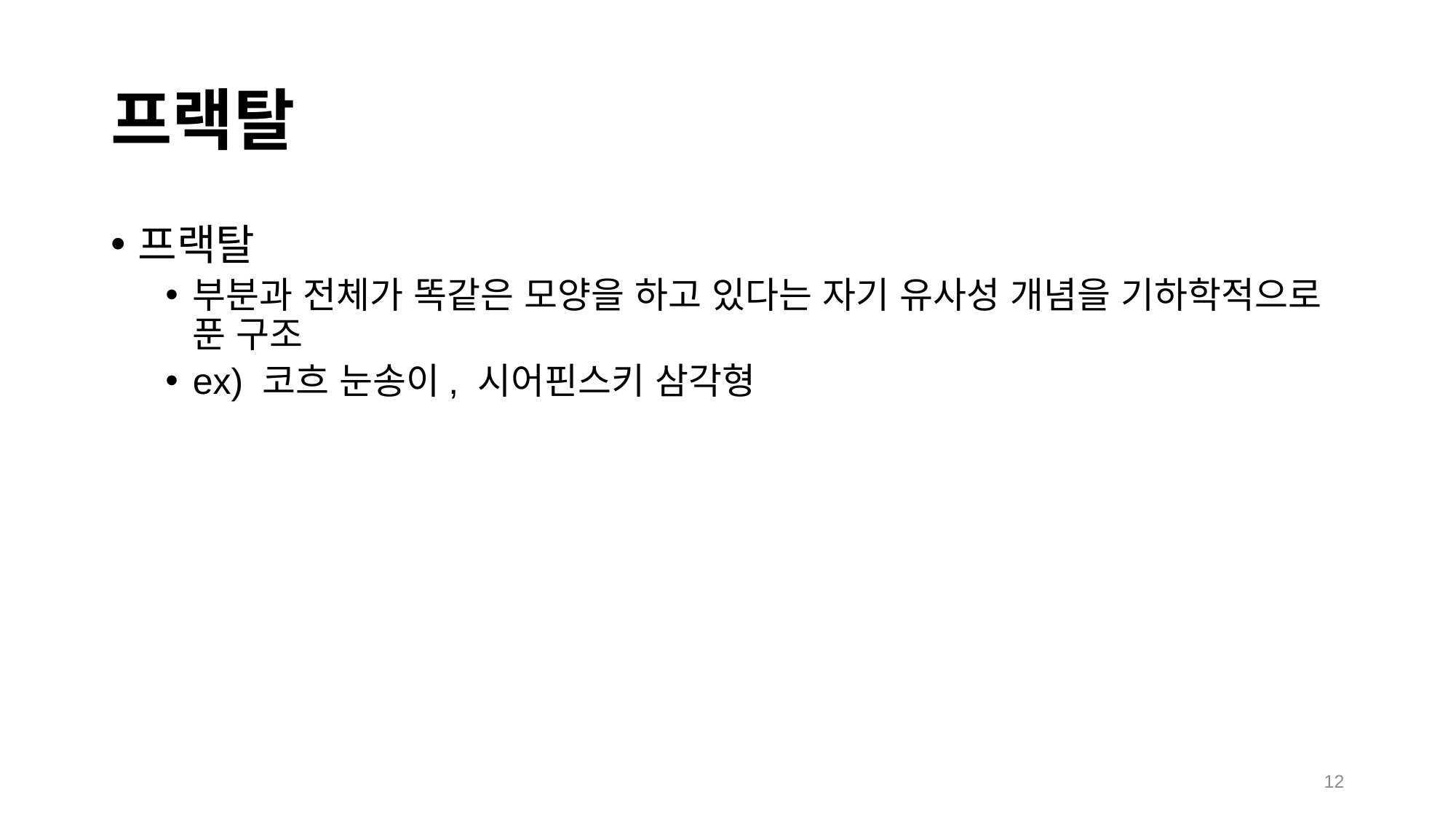

# 프랙탈
프랙탈
부분과 전체가 똑같은 모양을 하고 있다는 자기 유사성 개념을 기하학적으로 푼 구조
ex) 코흐 눈송이, 시어핀스키 삼각형
12